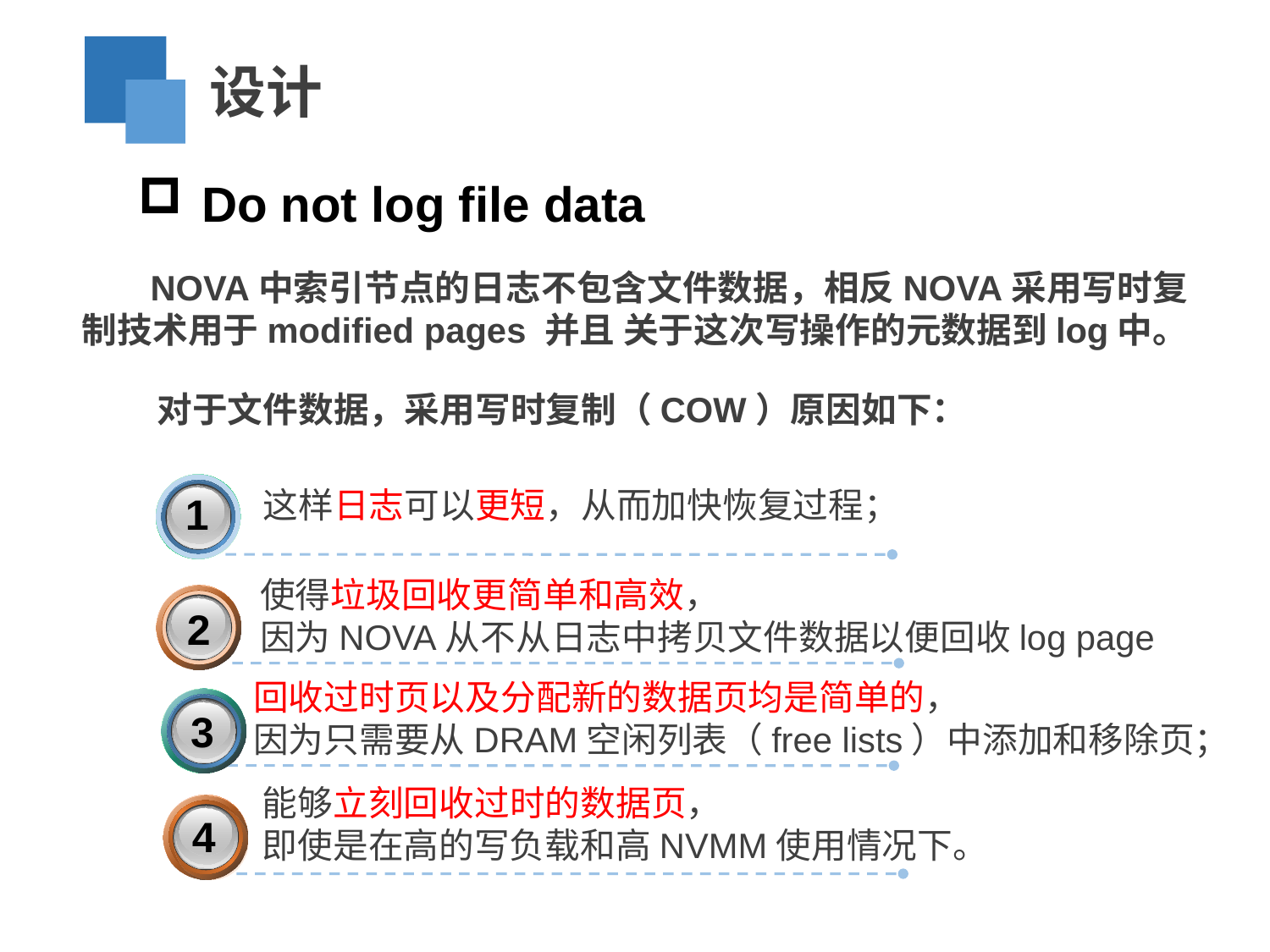

设计
Do not log file data

       NOVA中索引节点的日志不包含文件数据，相反NOVA采用写时复制技术用于modified pages 并且 关于这次写操作的元数据到log中。
对于文件数据，采用写时复制（COW）原因如下：

1

这样日志可以更短，从而加快恢复过程；

使得垃圾回收更简单和高效，
因为NOVA从不从日志中拷贝文件数据以便回收log page

2

回收过时页以及分配新的数据页均是简单的，
因为只需要从DRAM空闲列表（free lists）中添加和移除页；

3

3

能够立刻回收过时的数据页，
即使是在高的写负载和高NVMM使用情况下。

4
20